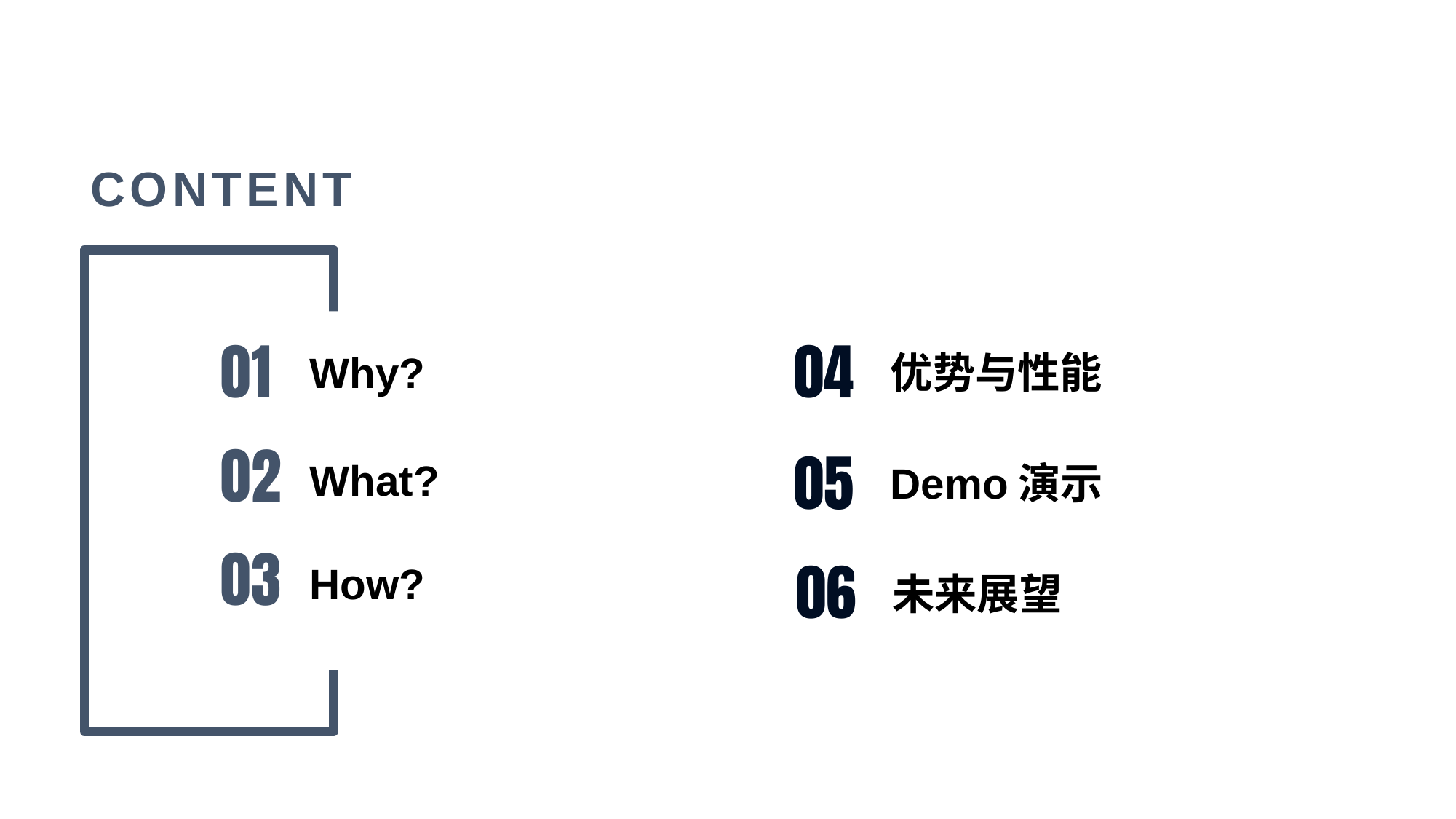

CONTENT

Why?
01
04
优势与性能
05
Demo演示
03
06
How?
未来展望
02
What?